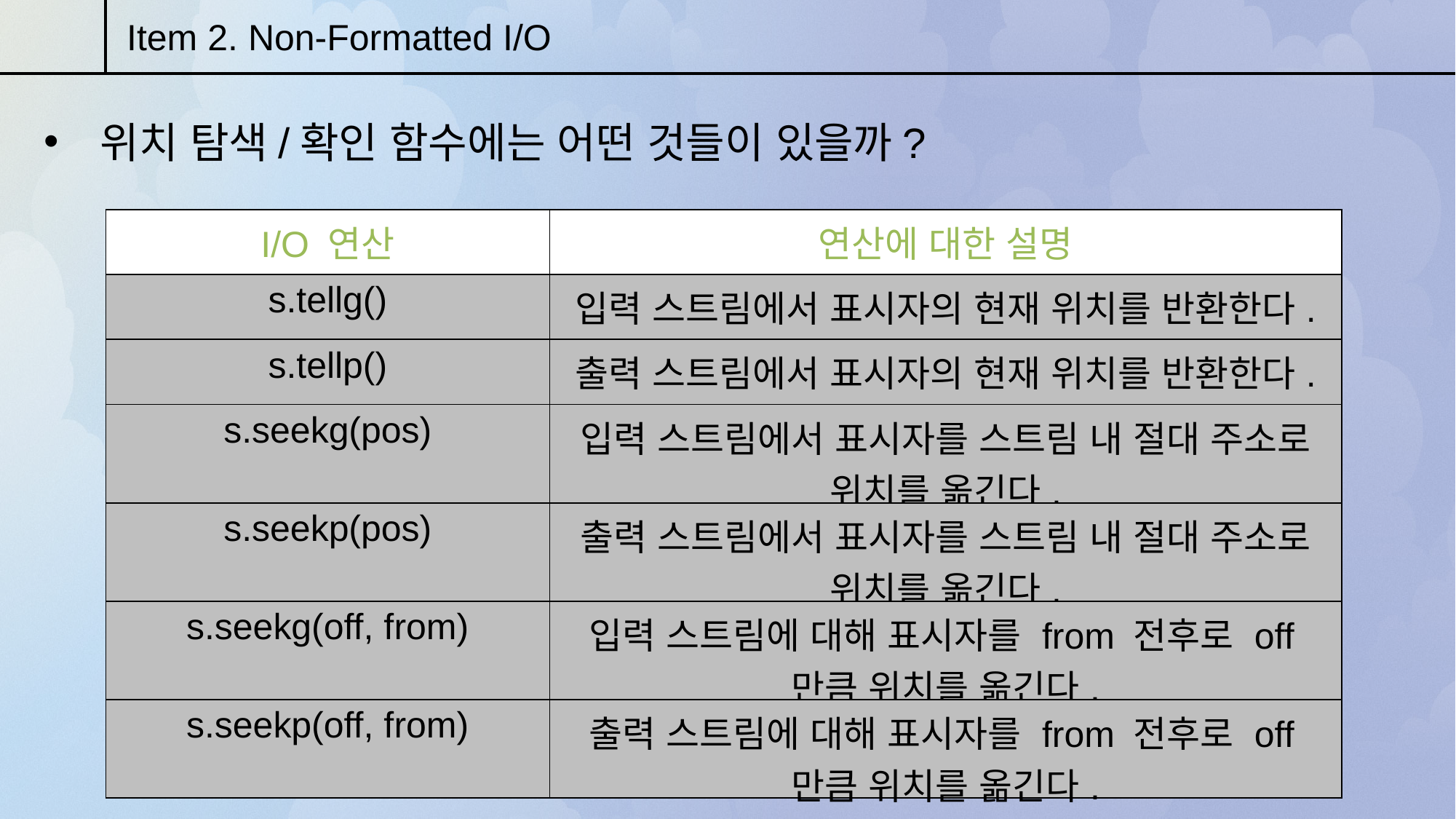

Item 2. Non-Formatted I/O
 위치 탐색/확인 함수에는 어떤 것들이 있을까?
| I/O 연산 | 연산에 대한 설명 |
| --- | --- |
| s.tellg() | 입력 스트림에서 표시자의 현재 위치를 반환한다. |
| s.tellp() | 출력 스트림에서 표시자의 현재 위치를 반환한다. |
| s.seekg(pos) | 입력 스트림에서 표시자를 스트림 내 절대 주소로 위치를 옮긴다. |
| s.seekp(pos) | 출력 스트림에서 표시자를 스트림 내 절대 주소로 위치를 옮긴다. |
| s.seekg(off, from) | 입력 스트림에 대해 표시자를 from 전후로 off만큼 위치를 옮긴다. |
| s.seekp(off, from) | 출력 스트림에 대해 표시자를 from 전후로 off만큼 위치를 옮긴다. |